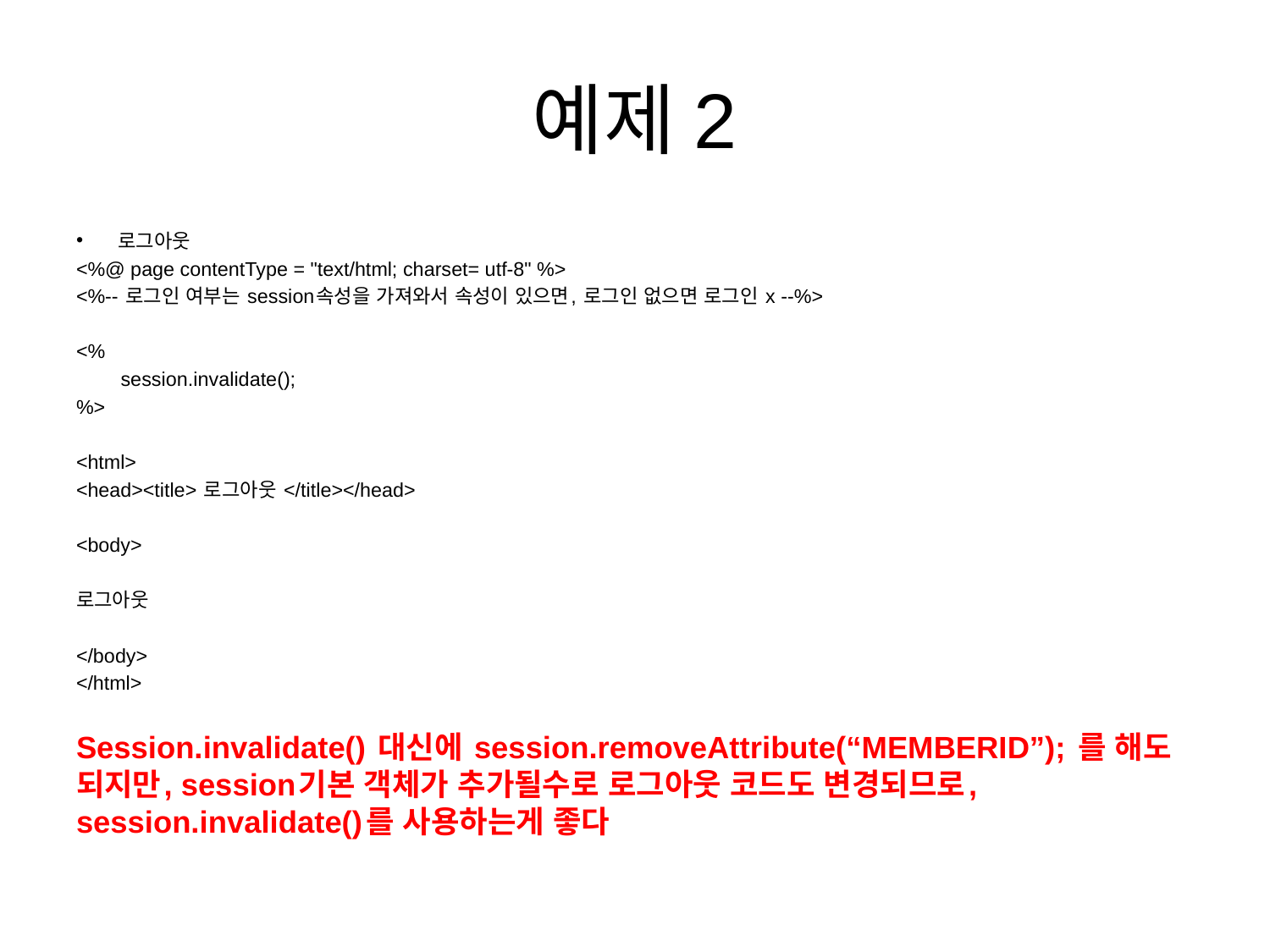

# 예제2
로그아웃
<%@ page contentType = "text/html; charset= utf-8" %>
<%-- 로그인 여부는 session속성을 가져와서 속성이 있으면, 로그인 없으면 로그인 x --%>

<%
	session.invalidate();
%>

<html>
<head><title> 로그아웃 </title></head>

<body>

로그아웃

</body>
</html>

Session.invalidate() 대신에 session.removeAttribute(“MEMBERID”); 를 해도 되지만, session기본 객체가 추가될수로 로그아웃 코드도 변경되므로, session.invalidate()를 사용하는게 좋다